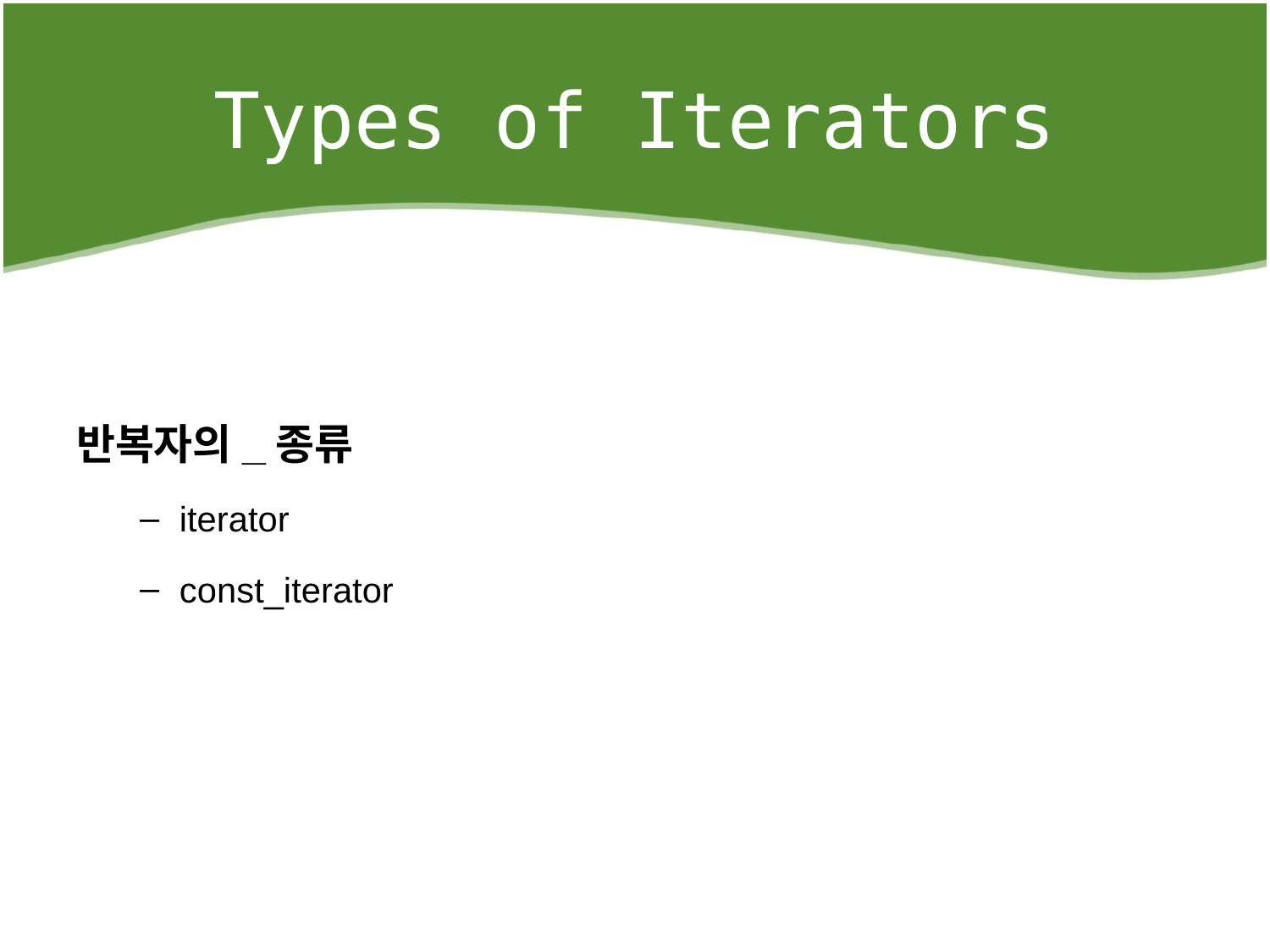

# Types of Iterators
반복자의_종류
iterator
const_iterator